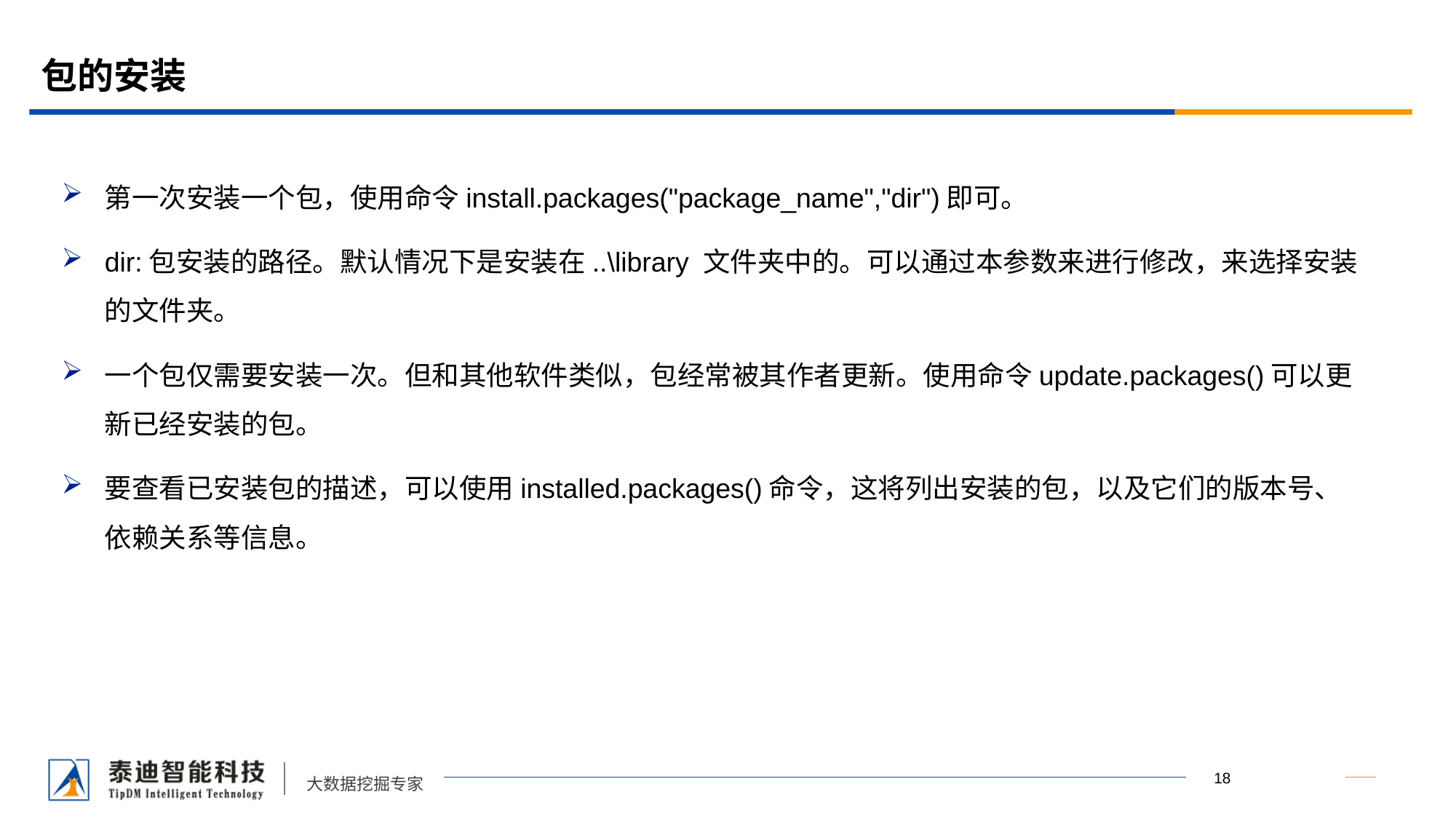

# 包的安装
第一次安装一个包，使用命令install.packages("package_name","dir")即可。
dir:包安装的路径。默认情况下是安装在..\library 文件夹中的。可以通过本参数来进行修改，来选择安装的文件夹。
一个包仅需要安装一次。但和其他软件类似，包经常被其作者更新。使用命令update.packages()可以更新已经安装的包。
要查看已安装包的描述，可以使用installed.packages()命令，这将列出安装的包，以及它们的版本号、依赖关系等信息。